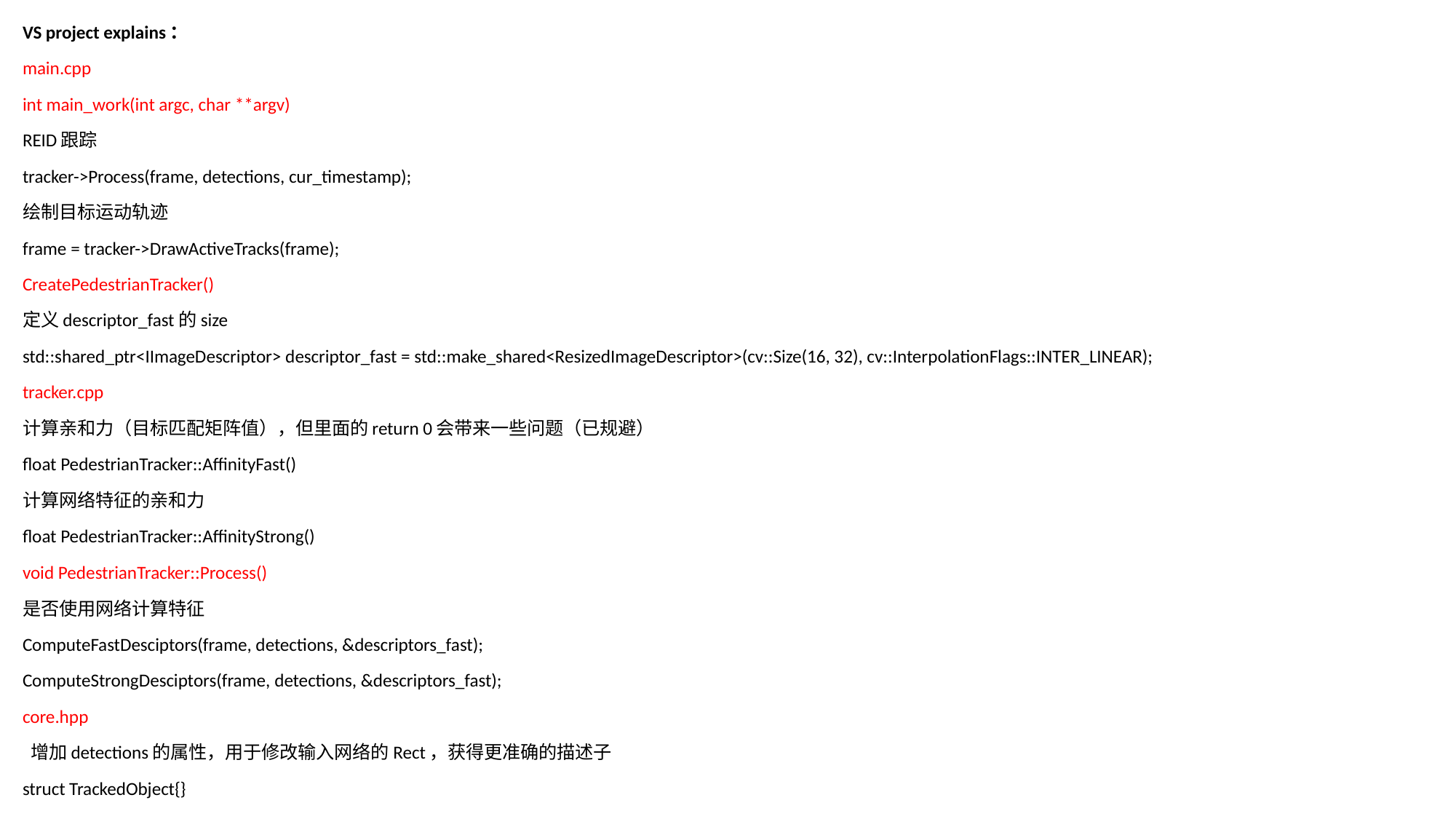

VS project explains：
main.cpp
int main_work(int argc, char **argv)
REID跟踪
tracker->Process(frame, detections, cur_timestamp);
绘制目标运动轨迹
frame = tracker->DrawActiveTracks(frame);
CreatePedestrianTracker()
定义descriptor_fast的size
std::shared_ptr<IImageDescriptor> descriptor_fast = std::make_shared<ResizedImageDescriptor>(cv::Size(16, 32), cv::InterpolationFlags::INTER_LINEAR);
tracker.cpp
计算亲和力（目标匹配矩阵值），但里面的return 0会带来一些问题（已规避）
float PedestrianTracker::AffinityFast()
计算网络特征的亲和力
float PedestrianTracker::AffinityStrong()
void PedestrianTracker::Process()
是否使用网络计算特征
ComputeFastDesciptors(frame, detections, &descriptors_fast);
ComputeStrongDesciptors(frame, detections, &descriptors_fast);
core.hpp
 增加detections的属性，用于修改输入网络的Rect，获得更准确的描述子
struct TrackedObject{}